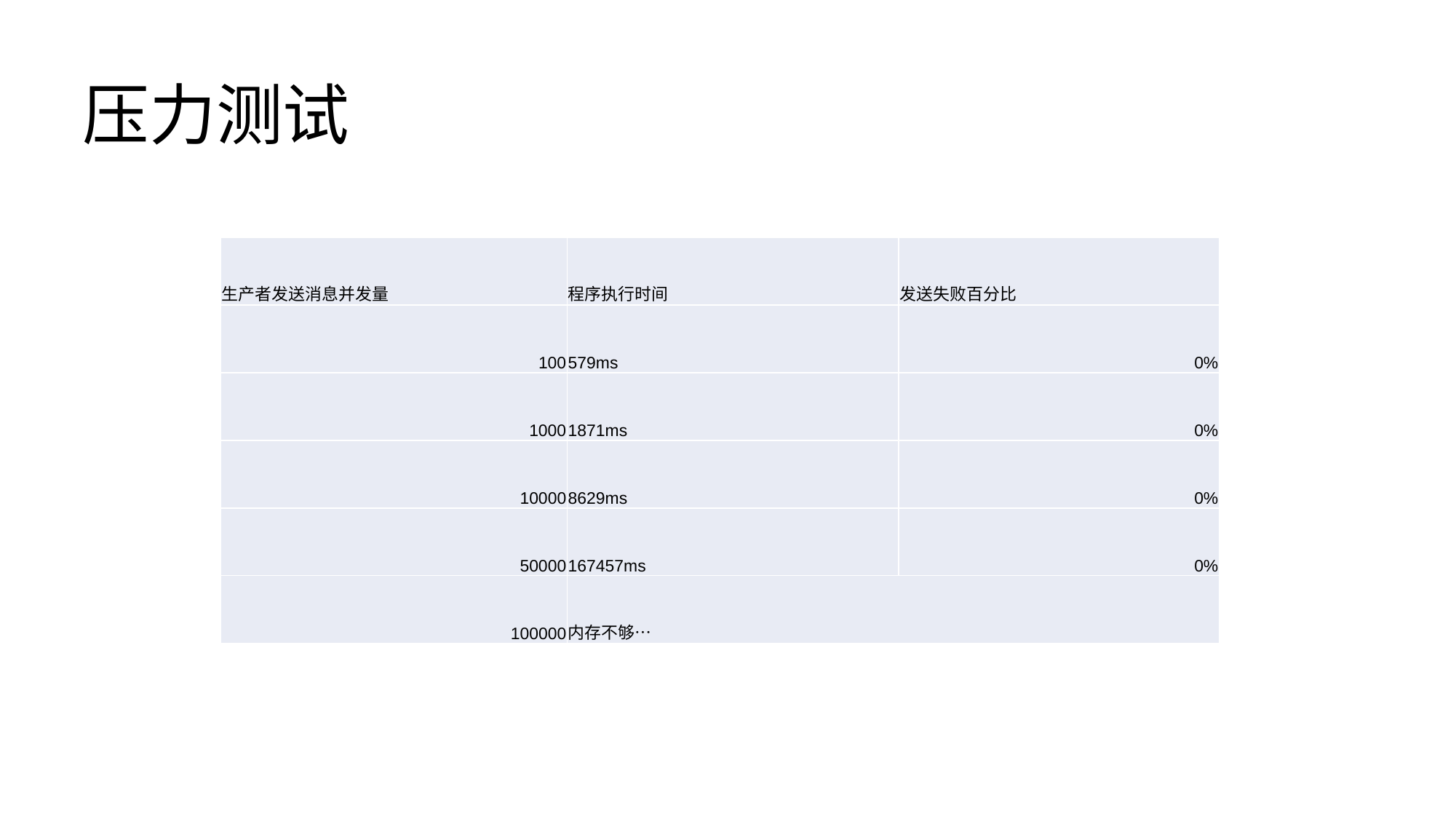

# 压力测试
| 生产者发送消息并发量 | 程序执行时间 | 发送失败百分比 |
| --- | --- | --- |
| 100 | 579ms | 0% |
| 1000 | 1871ms | 0% |
| 10000 | 8629ms | 0% |
| 50000 | 167457ms | 0% |
| 100000 | 内存不够… |  |